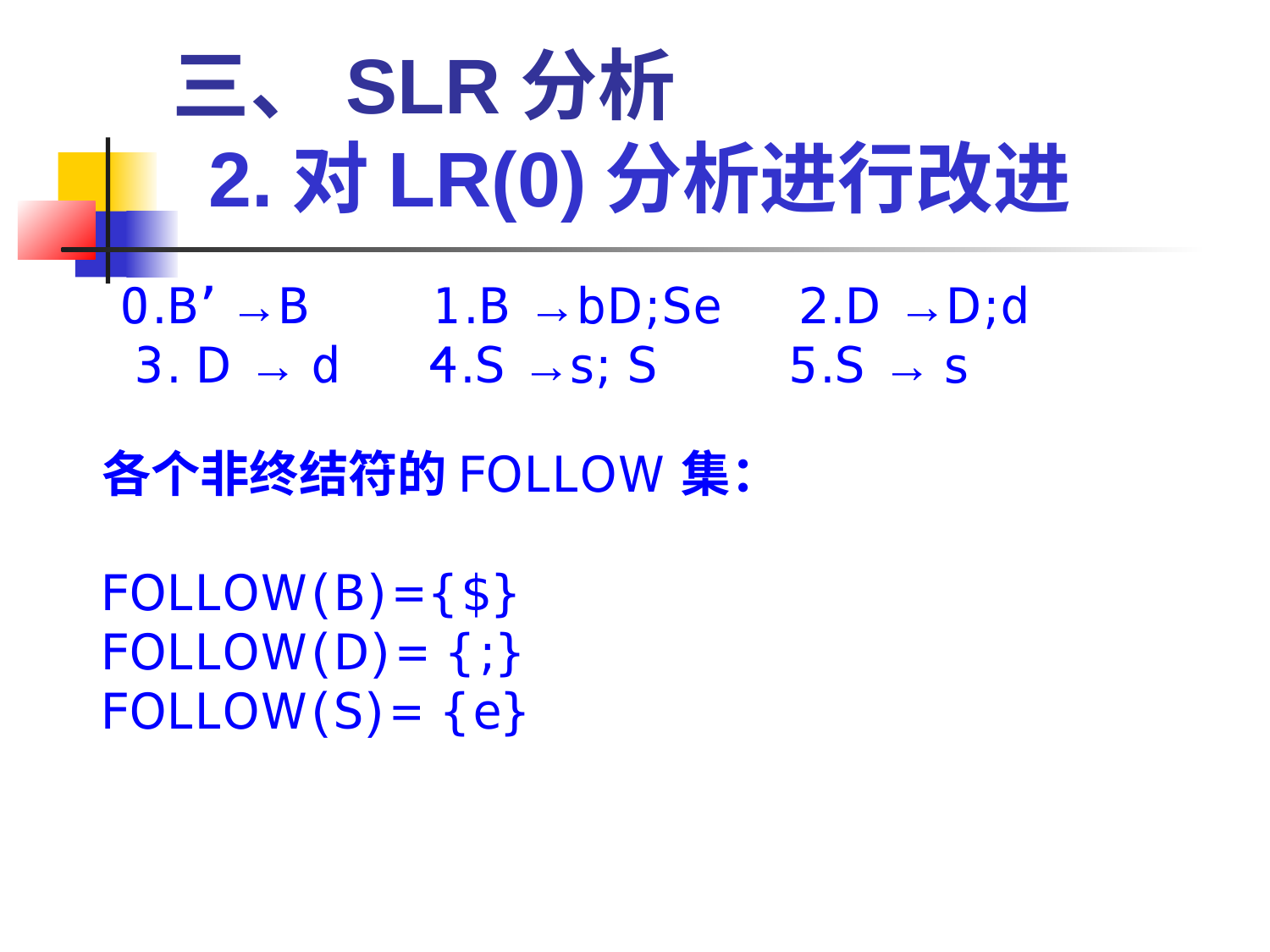

三、SLR分析
 2.对LR(0)分析进行改进
0.B’ →B	    1.B →bD;Se	   2.D →D;d
 3. D → d      4.S →s; S         5.S → s
各个非终结符的FOLLOW集：

FOLLOW(B)={$}
FOLLOW(D)= {;}
FOLLOW(S)= {e}